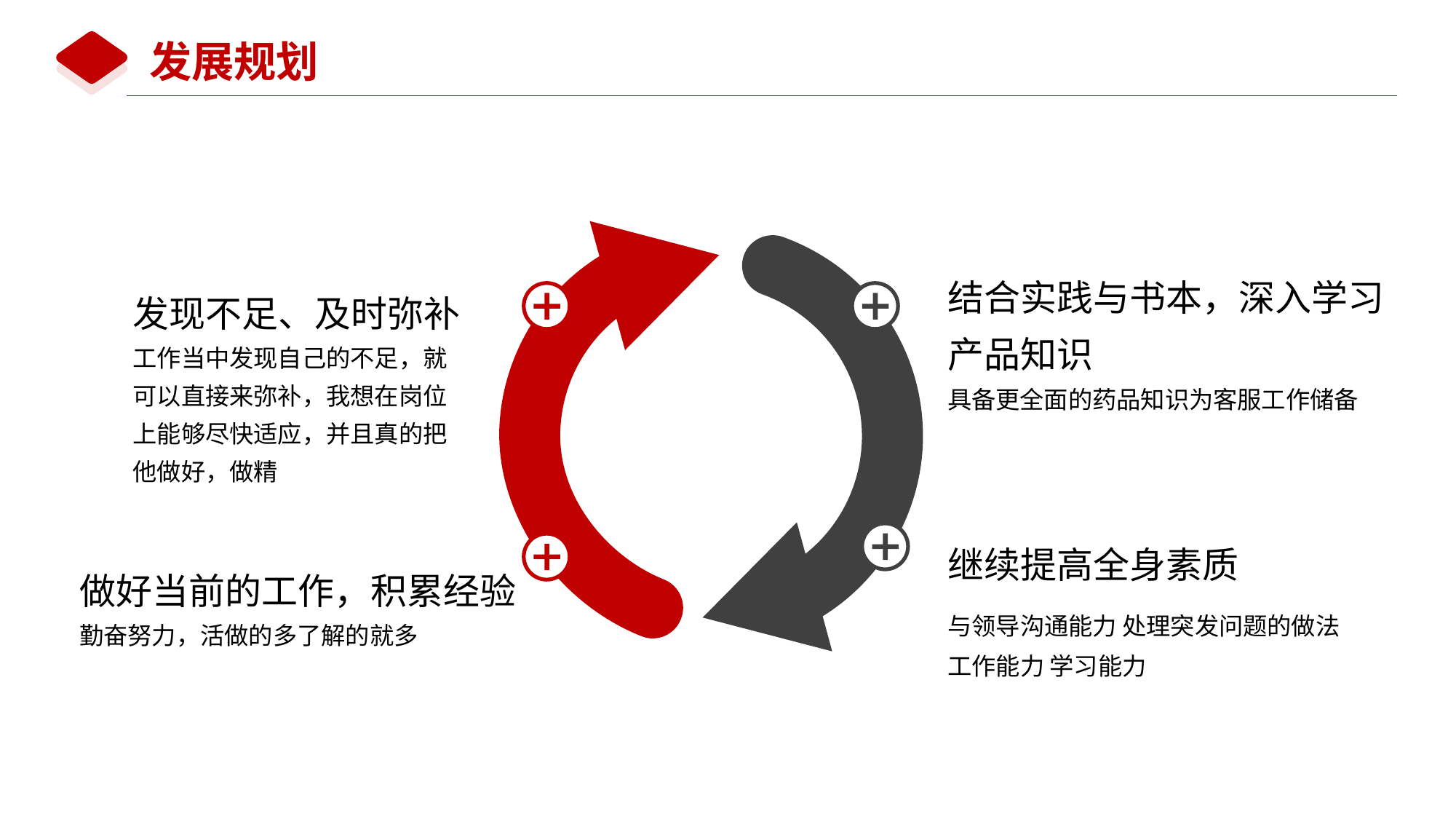

发展规划

结合实践与书本，深入学习产品知识
具备更全面的药品知识为客服工作储备

发现不足、及时弥补
工作当中发现自己的不足，就可以直接来弥补，我想在岗位上能够尽快适应，并且真的把他做好，做精

继续提高全身素质
与领导沟通能力 处理突发问题的做法
工作能力 学习能力

做好当前的工作，积累经验
勤奋努力，活做的多了解的就多